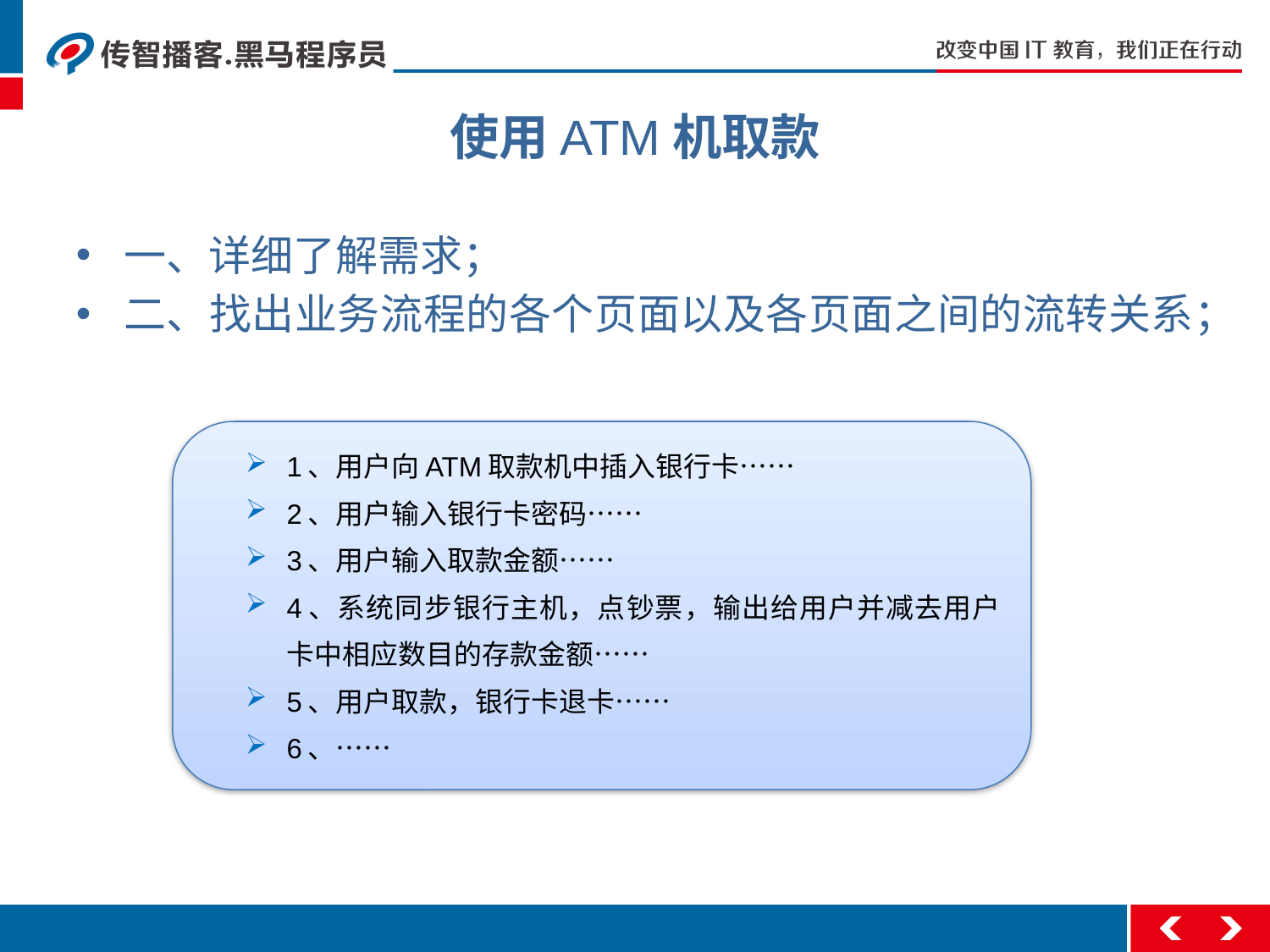

# 使用ATM机取款
一、详细了解需求；
二、找出业务流程的各个页面以及各页面之间的流转关系；
1、用户向ATM取款机中插入银行卡……
2、用户输入银行卡密码……
3、用户输入取款金额……
4、系统同步银行主机，点钞票，输出给用户并减去用户卡中相应数目的存款金额……
5、用户取款，银行卡退卡……
6、……